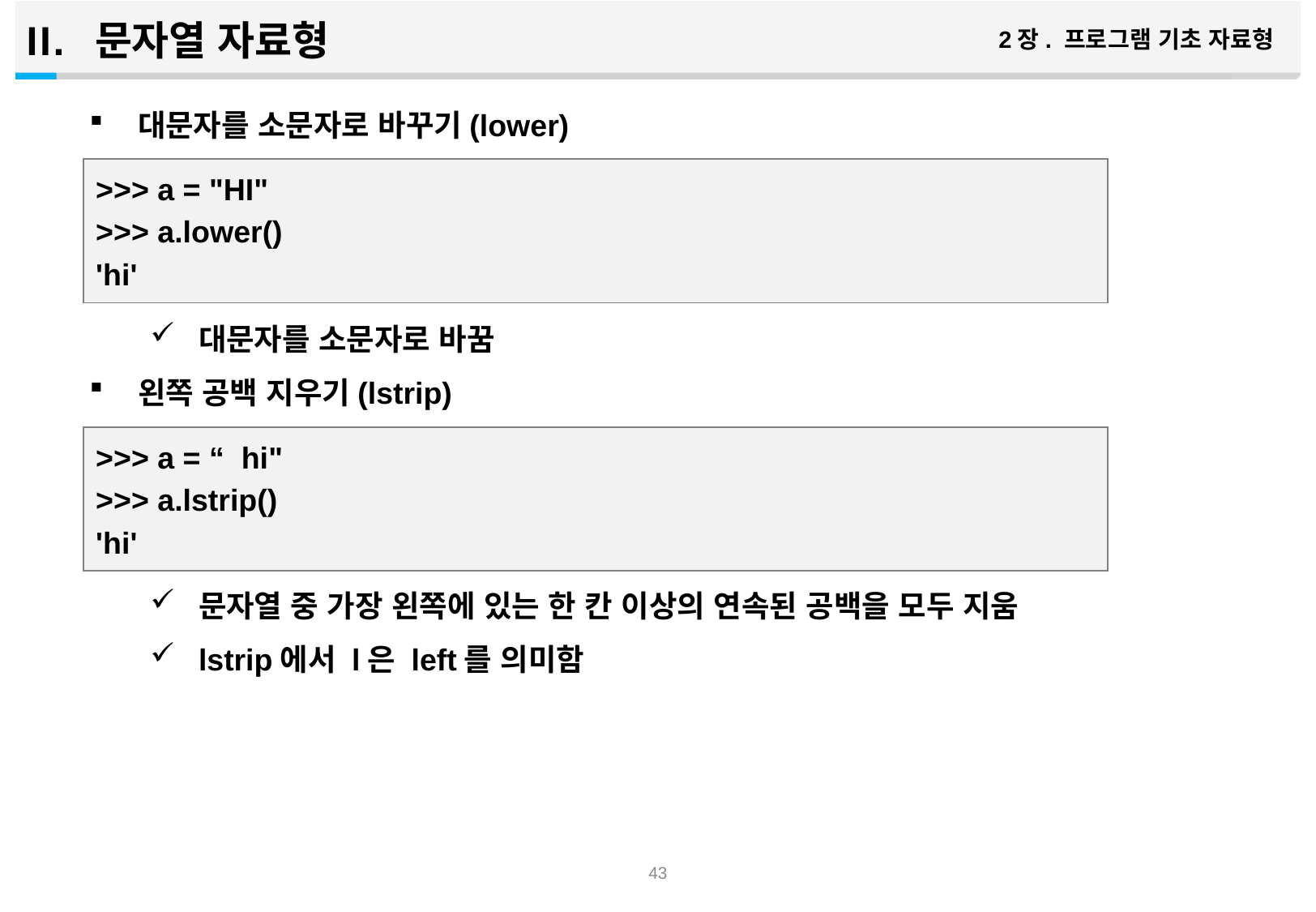

문자열 자료형
2장. 프로그램 기초 자료형
대문자를 소문자로 바꾸기(lower)

대문자를 소문자로 바꿈
왼쪽 공백 지우기(lstrip)

문자열 중 가장 왼쪽에 있는 한 칸 이상의 연속된 공백을 모두 지움
lstrip에서 l은 left를 의미함
>>> a = "HI"
>>> a.lower()
'hi'
>>> a = “  hi"
>>> a.lstrip()
'hi'
43